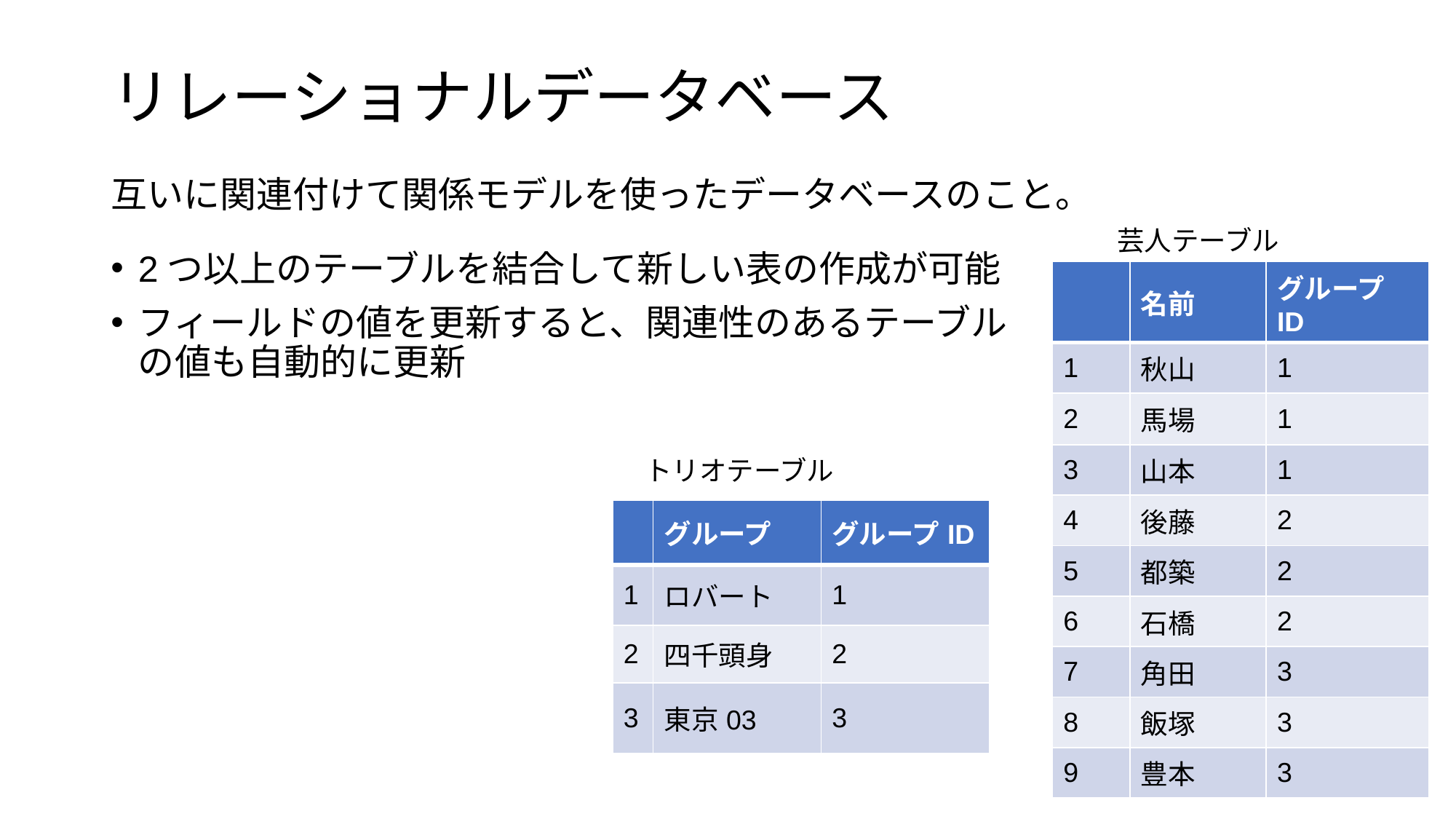

# リレーショナルデータベース
互いに関連付けて関係モデルを使ったデータベースのこと。

芸人テーブル
2つ以上のテーブルを結合して新しい表の作成が可能
フィールドの値を更新すると、関連性のあるテーブルの値も自動的に更新
|  | 名前 | グループID |
| --- | --- | --- |
| 1 | 秋山 | 1 |
| 2 | 馬場 | 1 |
| 3 | 山本 | 1 |
| 4 | 後藤 | 2 |
| 5 | 都築 | 2 |
| 6 | 石橋 | 2 |
| 7 | 角田 | 3 |
| 8 | 飯塚 | 3 |
| 9 | 豊本 | 3 |
トリオテーブル
|  | グループ | グループID |
| --- | --- | --- |
| 1 | ロバート | 1 |
| 2 | 四千頭身 | 2 |
| 3 | 東京03 | 3 |